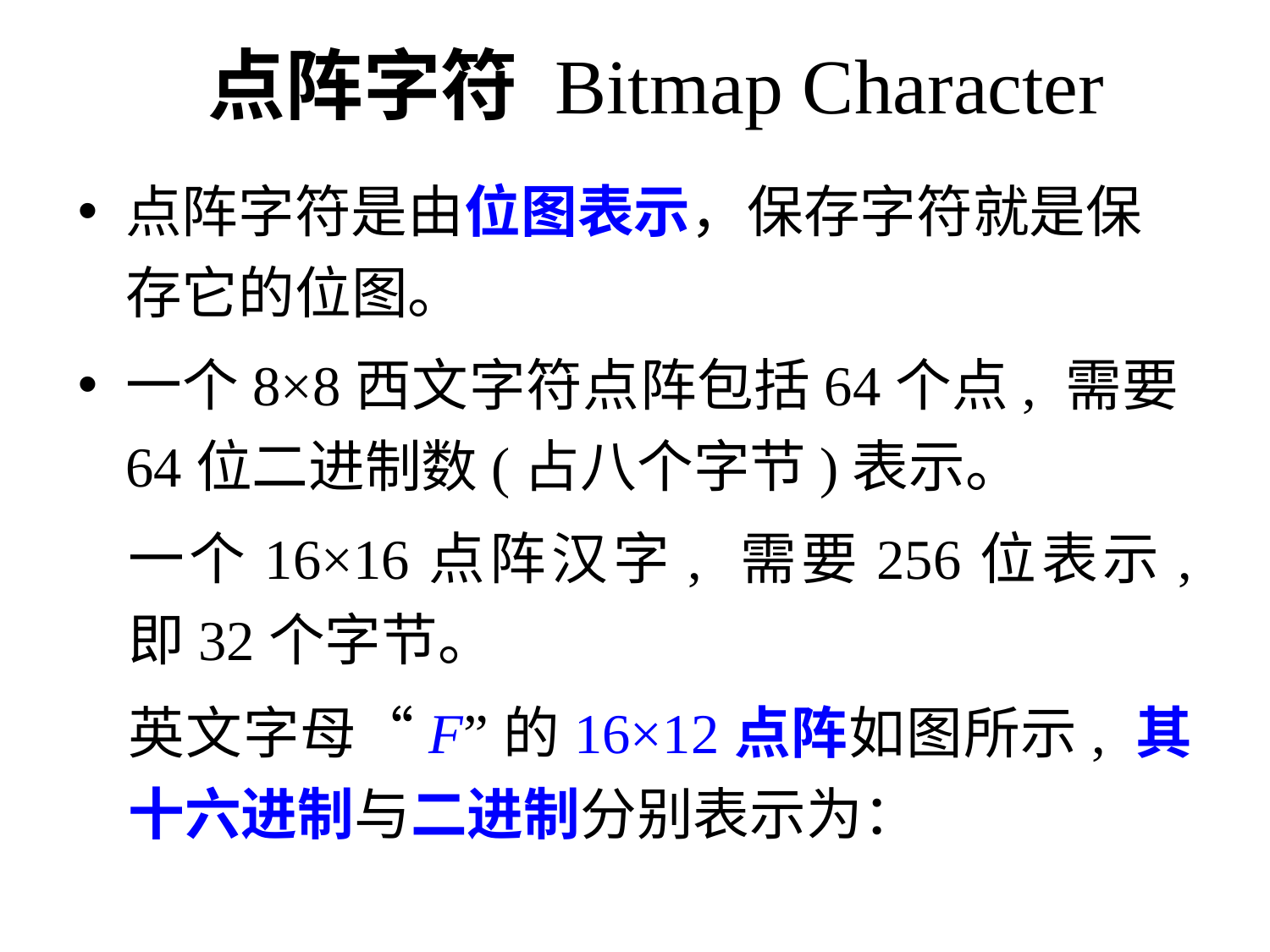

# 点阵字符 Bitmap Character
点阵字符是由位图表示，保存字符就是保存它的位图。
一个8×8西文字符点阵包括64个点, 需要64位二进制数(占八个字节)表示。
一个16×16点阵汉字, 需要256位表示, 即32个字节。
英文字母“F”的16×12点阵如图所示, 其十六进制与二进制分别表示为：